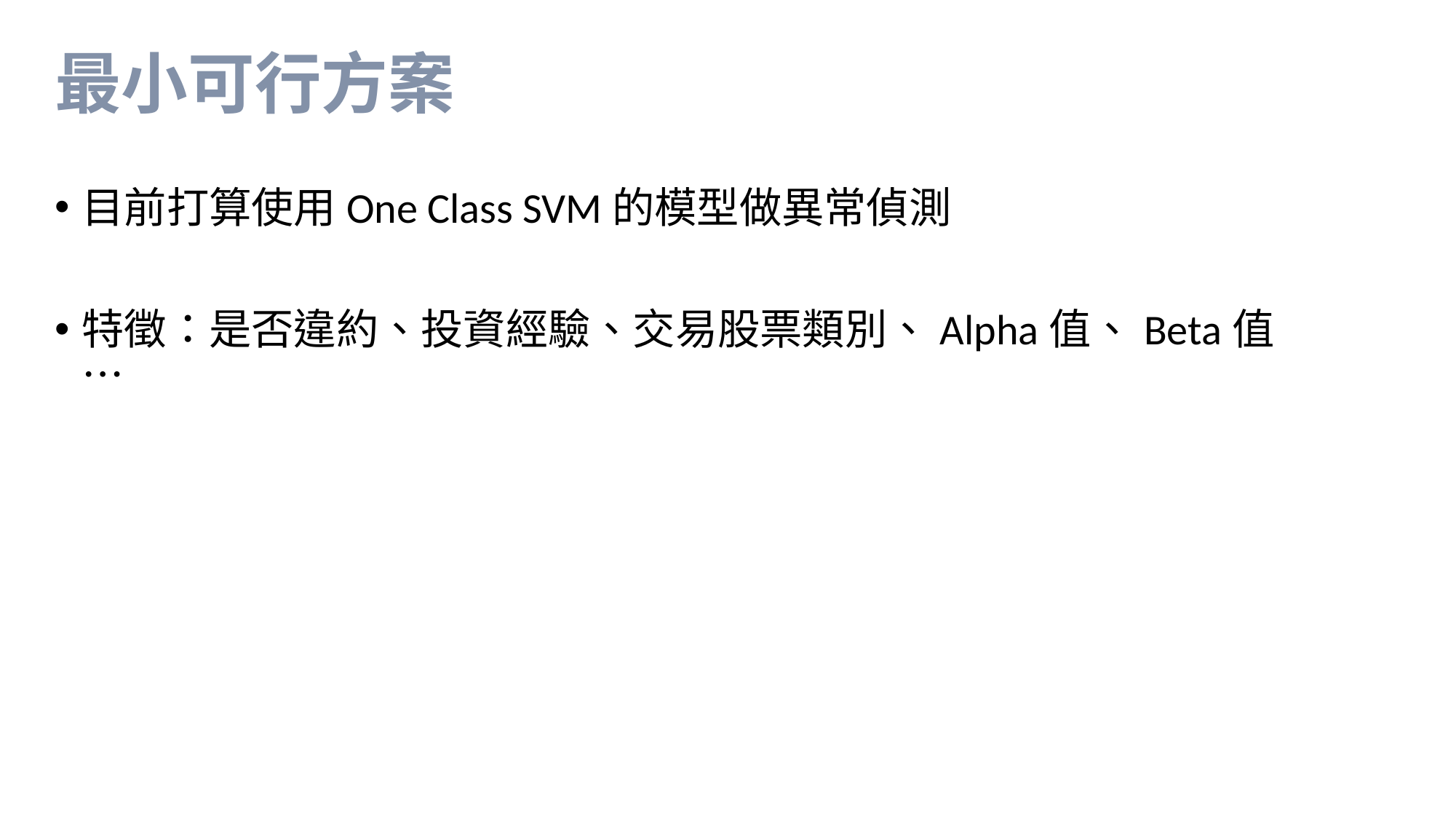

# 最小可行方案
目前打算使用One Class SVM的模型做異常偵測

特徵：是否違約、投資經驗、交易股票類別、Alpha值、Beta值…